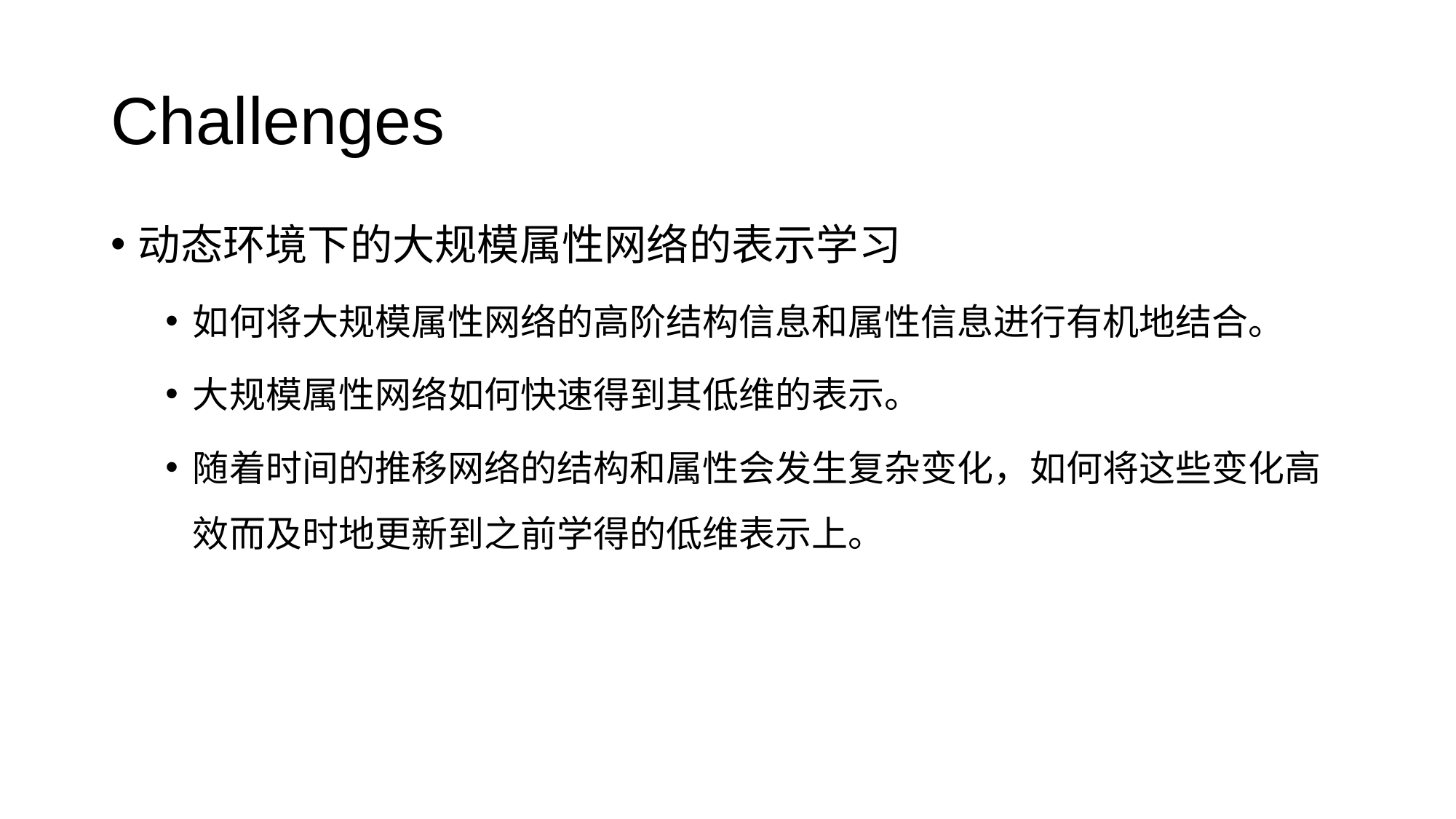

# Challenges
动态环境下的大规模属性网络的表示学习
如何将大规模属性网络的高阶结构信息和属性信息进行有机地结合。
大规模属性网络如何快速得到其低维的表示。
随着时间的推移网络的结构和属性会发生复杂变化，如何将这些变化高效而及时地更新到之前学得的低维表示上。